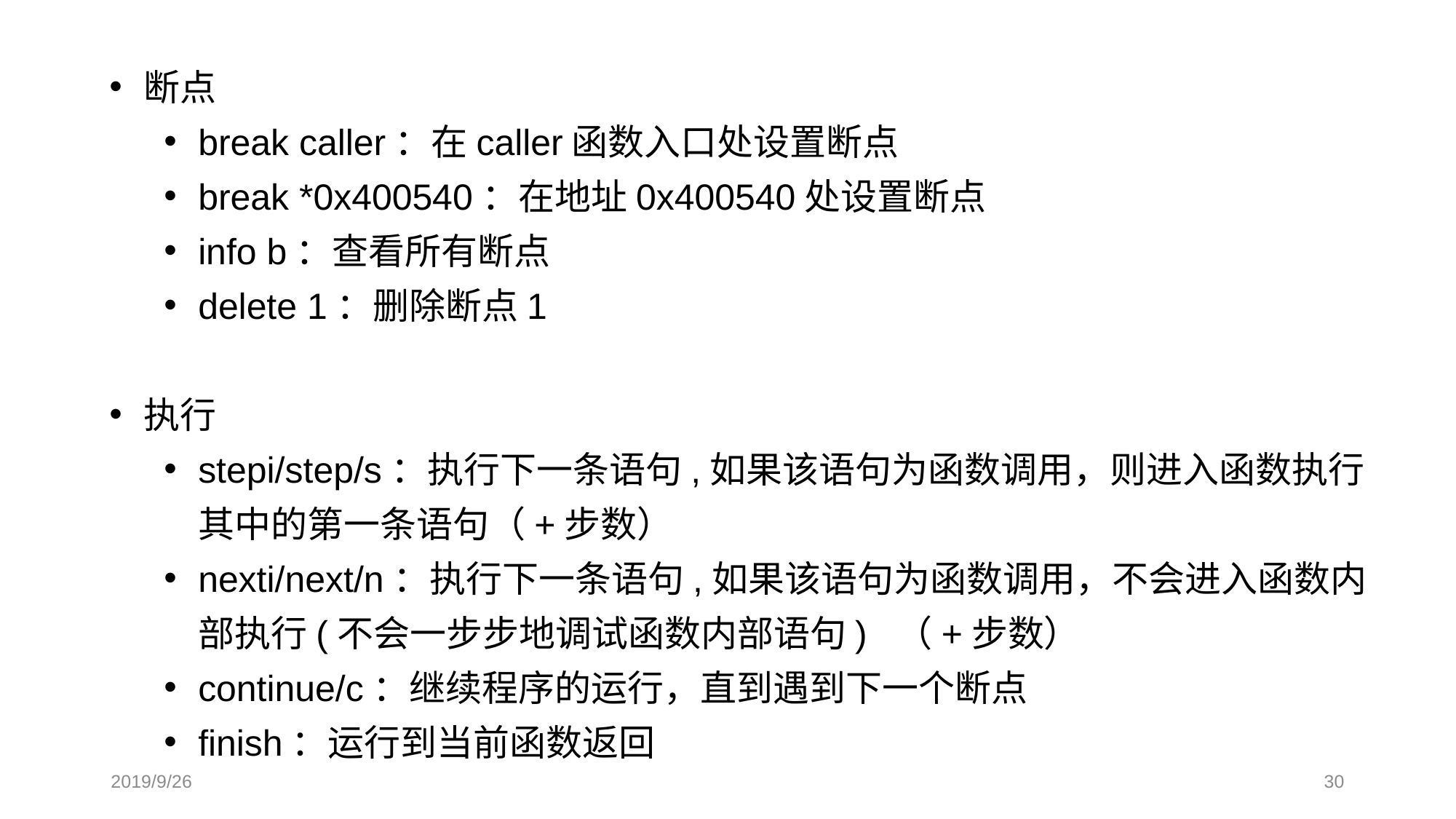

断点
break caller：在caller函数入口处设置断点
break *0x400540：在地址0x400540处设置断点
info b：查看所有断点
delete 1：删除断点1

执行
stepi/step/s：执行下一条语句,如果该语句为函数调用，则进入函数执行其中的第一条语句（+步数）
nexti/next/n：执行下一条语句,如果该语句为函数调用，不会进入函数内部执行(不会一步步地调试函数内部语句)  （+步数）
continue/c：继续程序的运行，直到遇到下一个断点
finish：运行到当前函数返回
2019/9/26
30